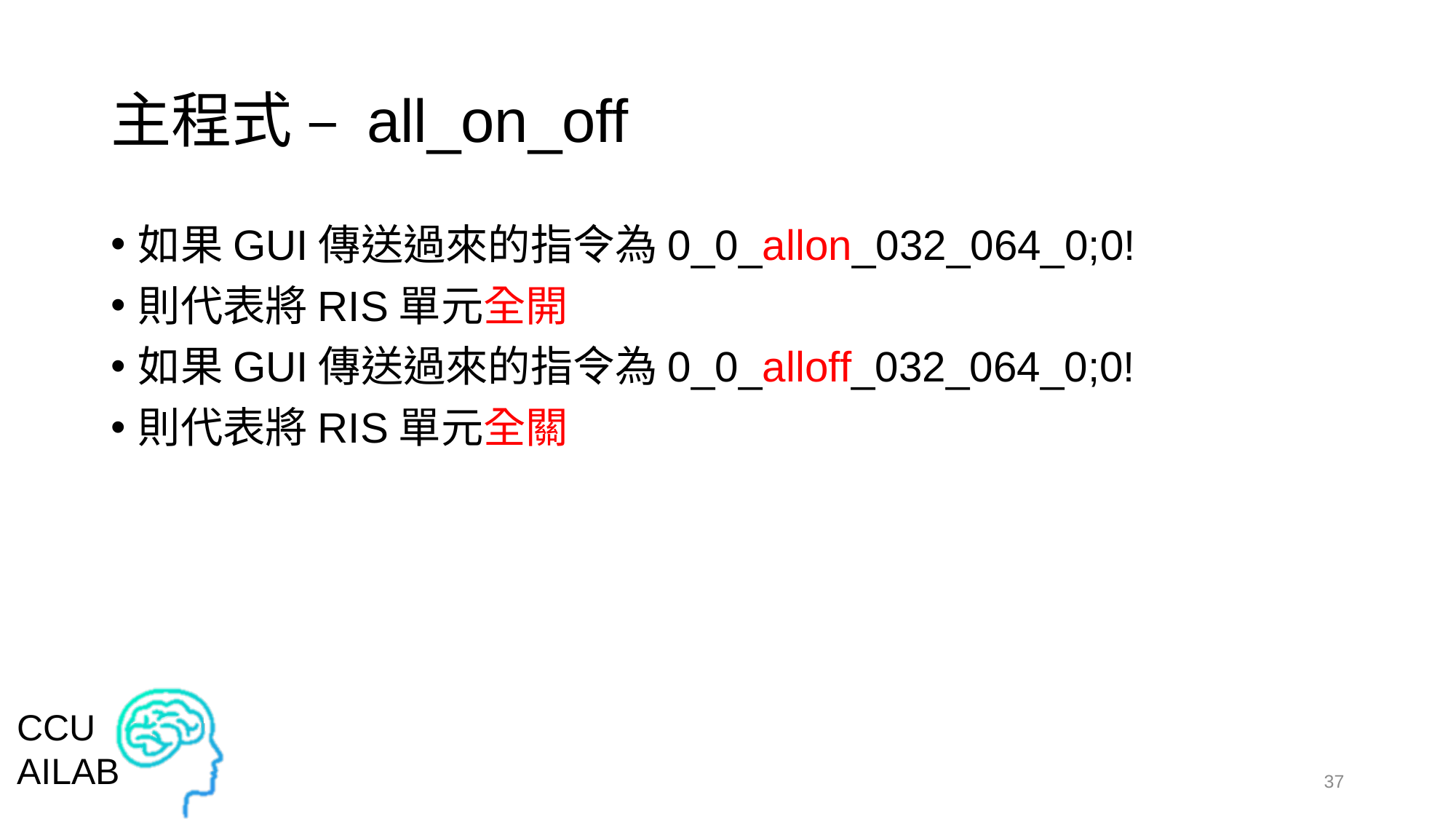

# 主程式 – all_on_off
如果GUI傳送過來的指令為0_0_allon_032_064_0;0!
則代表將RIS單元全開
如果GUI傳送過來的指令為0_0_alloff_032_064_0;0!
則代表將RIS單元全關

37